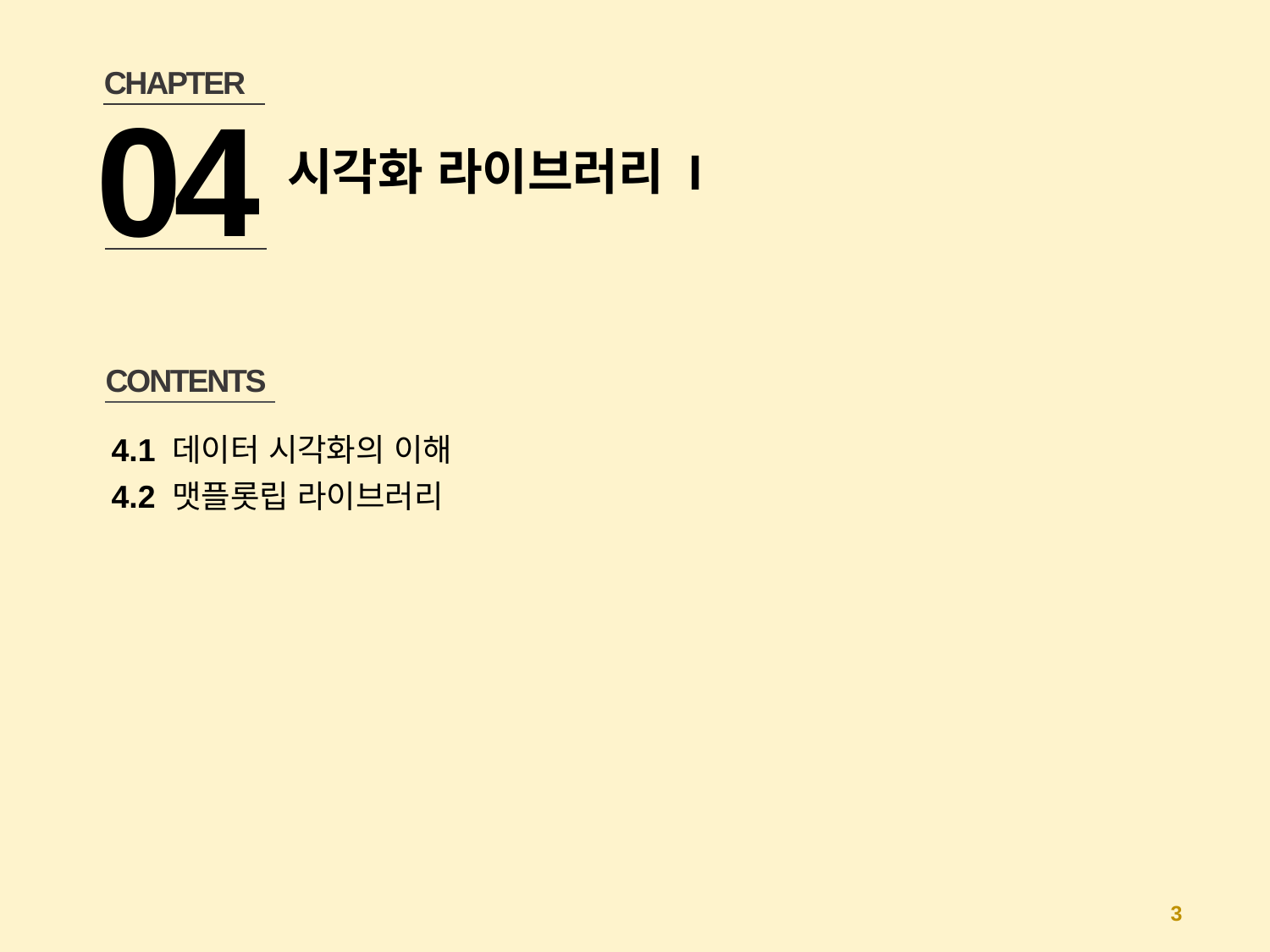

CHAPTER

04
시각화 라이브러리 I
CONTENTS
4.1 데이터 시각화의 이해
4.2 맷플롯립 라이브러리